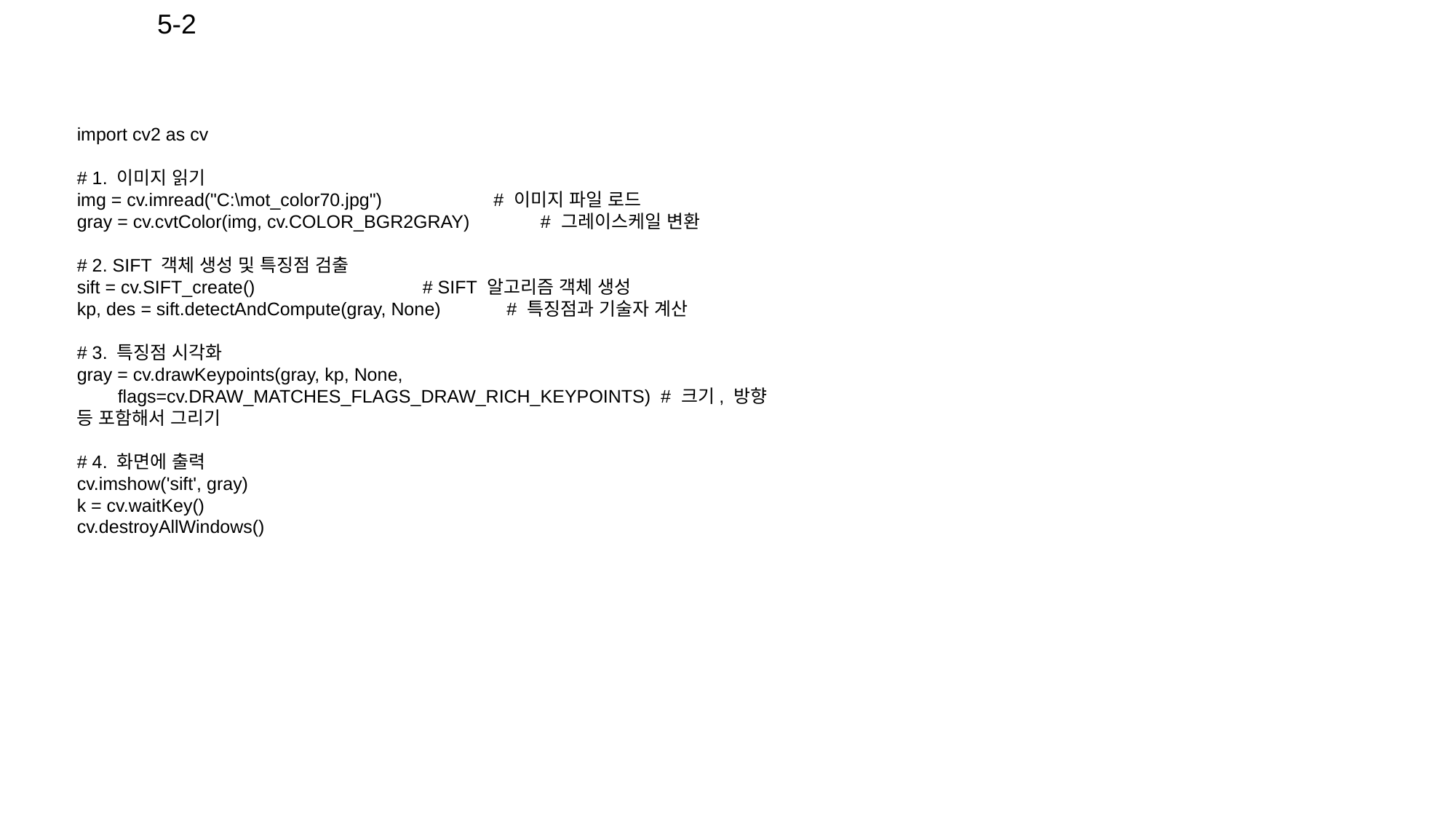

5-2
import cv2 as cv

# 1. 이미지 읽기
img = cv.imread("C:\mot_color70.jpg")                      # 이미지 파일 로드
gray = cv.cvtColor(img, cv.COLOR_BGR2GRAY)              # 그레이스케일 변환

# 2. SIFT 객체 생성 및 특징점 검출
sift = cv.SIFT_create()                                 # SIFT 알고리즘 객체 생성
kp, des = sift.detectAndCompute(gray, None)             # 특징점과 기술자 계산

# 3. 특징점 시각화
gray = cv.drawKeypoints(gray, kp, None,
        flags=cv.DRAW_MATCHES_FLAGS_DRAW_RICH_KEYPOINTS)  # 크기, 방향 등 포함해서 그리기

# 4. 화면에 출력
cv.imshow('sift', gray)
k = cv.waitKey()
cv.destroyAllWindows()